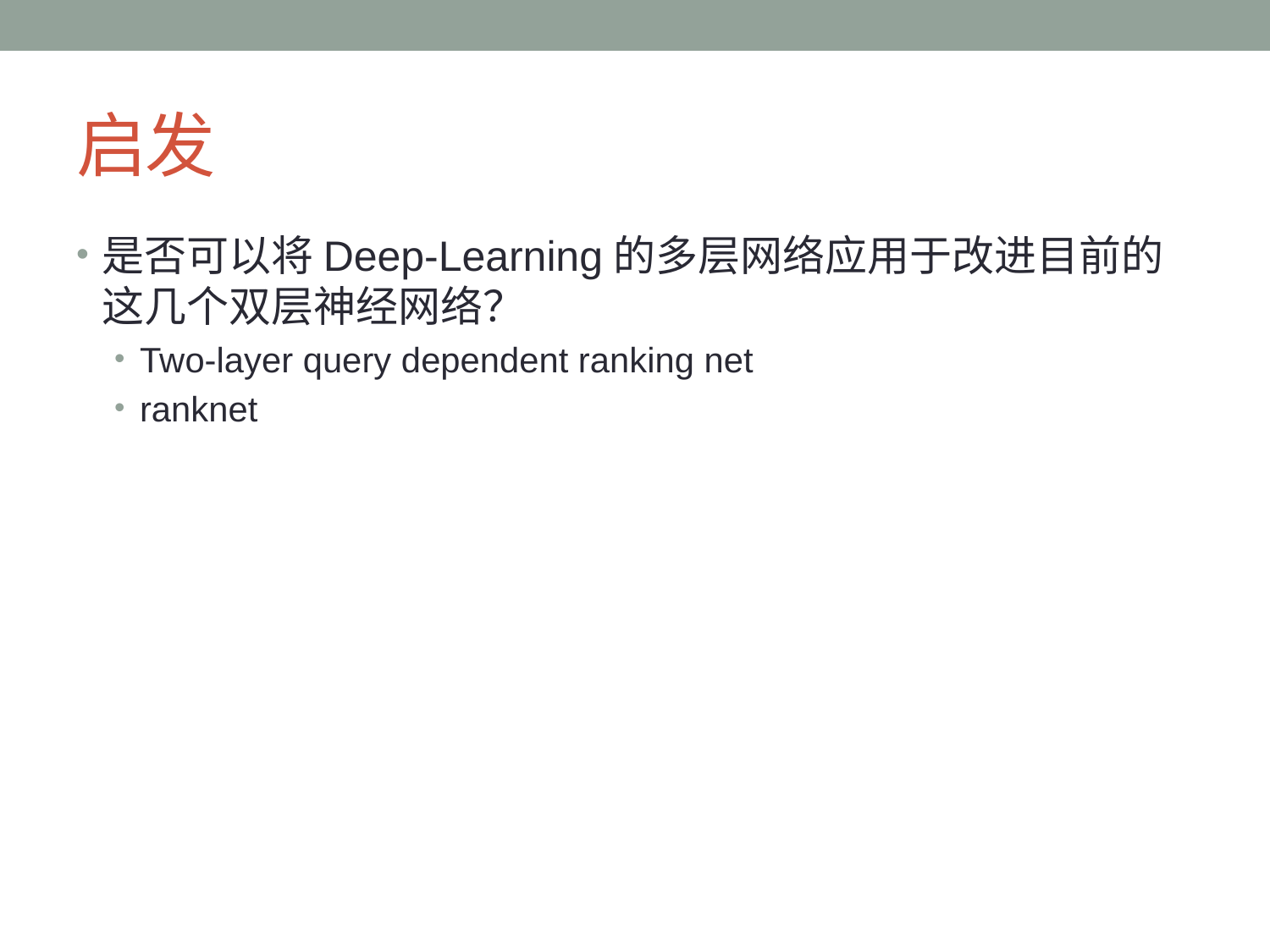

# 启发
是否可以将Deep-Learning的多层网络应用于改进目前的这几个双层神经网络？
Two-layer query dependent ranking net
ranknet